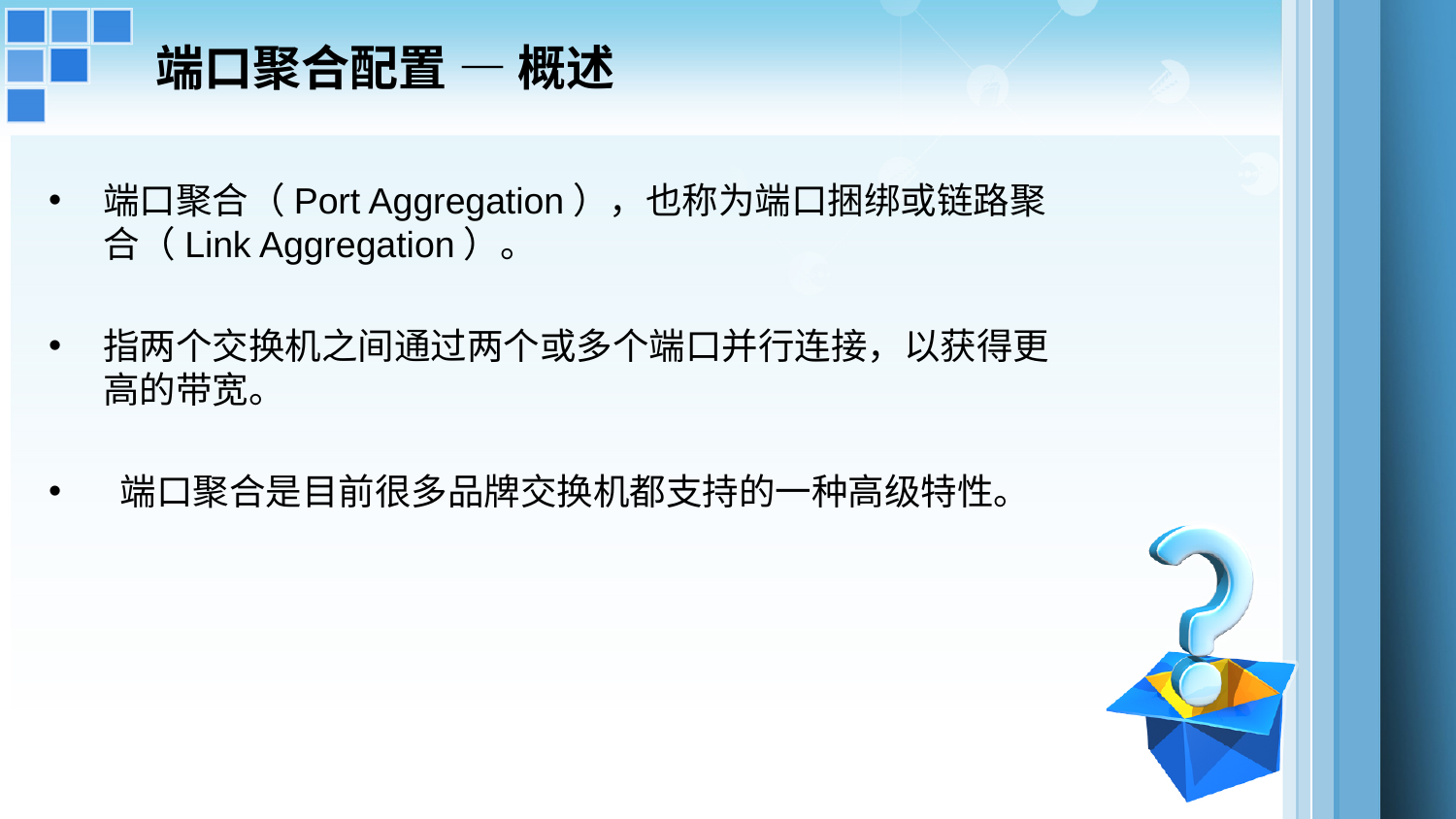

# 端口聚合配置 — 概述
端口聚合（Port Aggregation），也称为端口捆绑或链路聚合（Link Aggregation）。

指两个交换机之间通过两个或多个端口并行连接，以获得更高的带宽。

 端口聚合是目前很多品牌交换机都支持的一种高级特性。